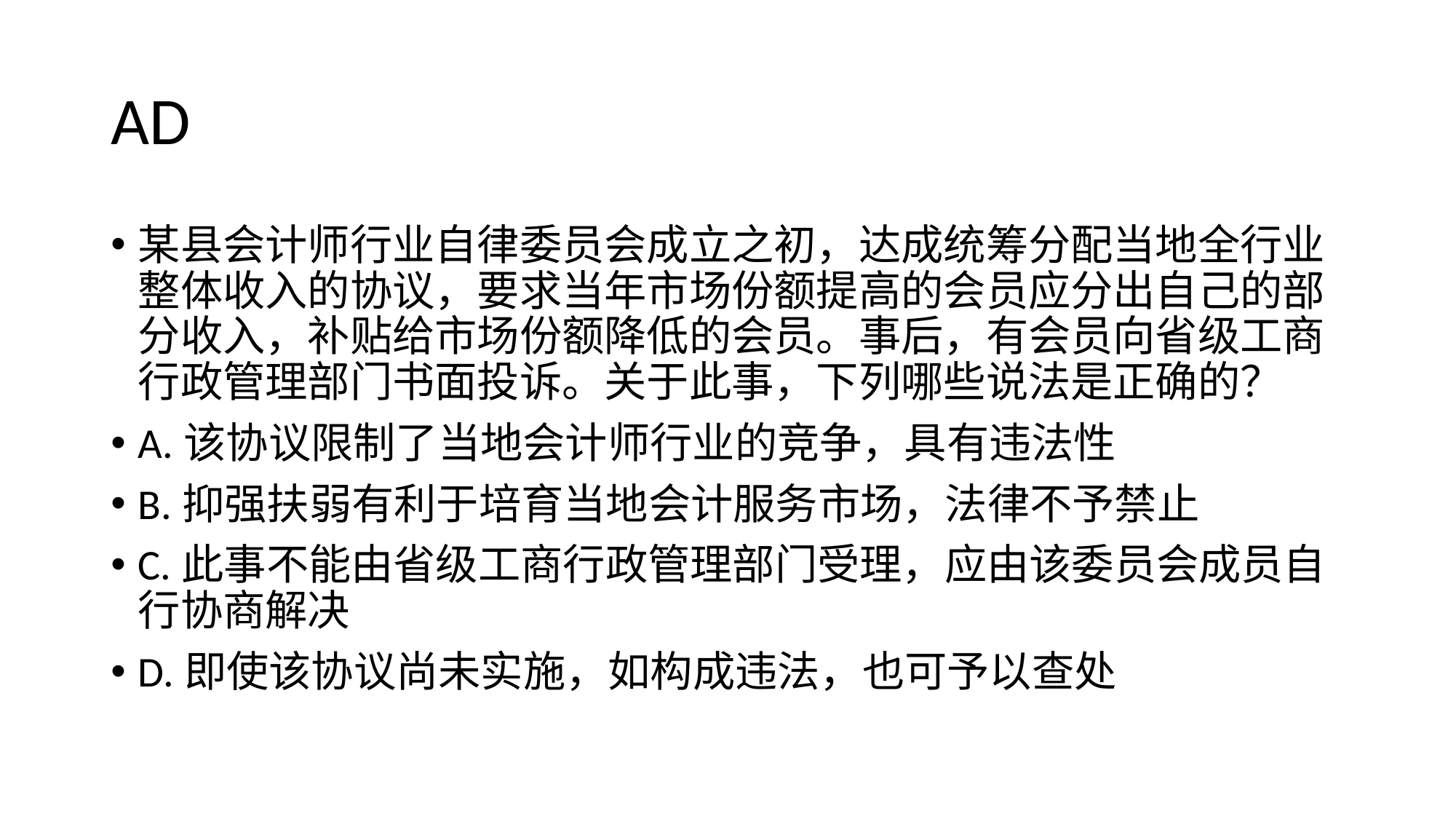

# AD
某县会计师行业自律委员会成立之初，达成统筹分配当地全行业整体收入的协议，要求当年市场份额提高的会员应分出自己的部分收入，补贴给市场份额降低的会员。事后，有会员向省级工商行政管理部门书面投诉。关于此事，下列哪些说法是正确的？
A.该协议限制了当地会计师行业的竞争，具有违法性
B.抑强扶弱有利于培育当地会计服务市场，法律不予禁止
C.此事不能由省级工商行政管理部门受理，应由该委员会成员自行协商解决
D.即使该协议尚未实施，如构成违法，也可予以查处